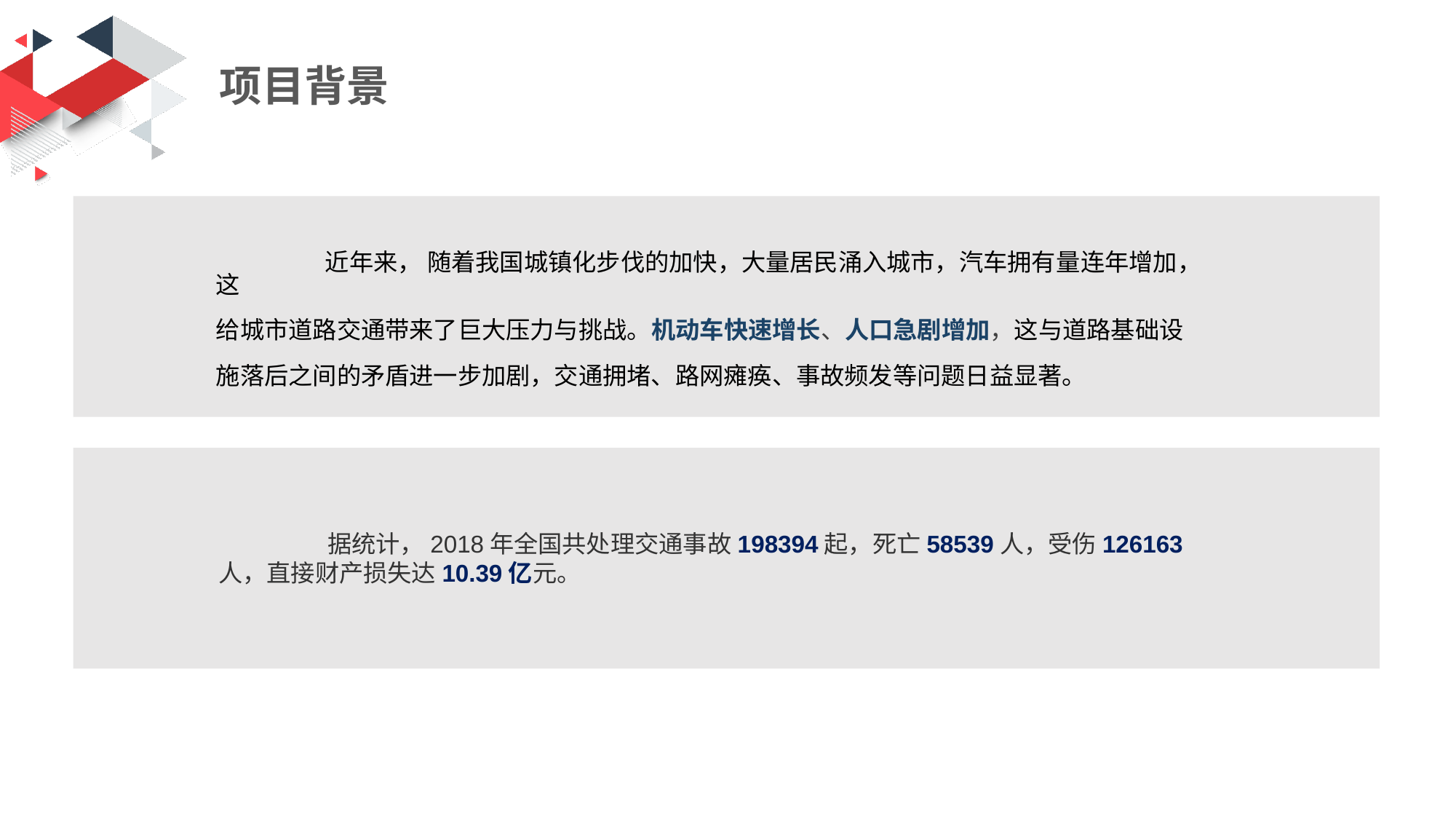

项目背景

	近年来， 随着我国城镇化步伐的加快，大量居民涌入城市，汽车拥有量连年增加，这

给城市道路交通带来了巨大压力与挑战。机动车快速增长、人口急剧增加，这与道路基础设

施落后之间的矛盾进一步加剧，交通拥堵、路网瘫痪、事故频发等问题日益显著。

	据统计，2018年全国共处理交通事故198394起，死亡58539人，受伤126163人，直接财产损失达10.39亿元。